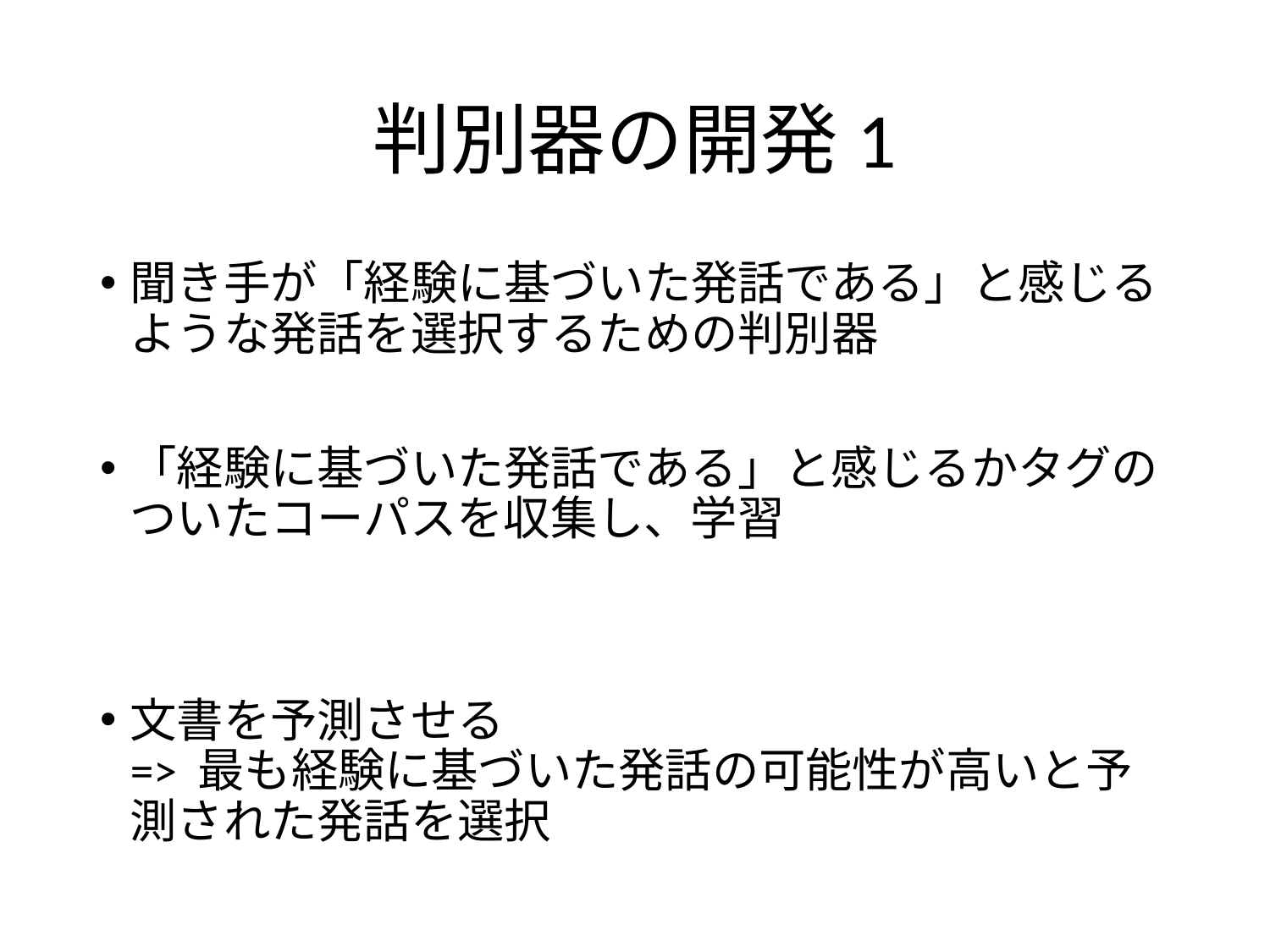

# 判別器の開発1
聞き手が「経験に基づいた発話である」と感じるような発話を選択するための判別器

「経験に基づいた発話である」と感じるかタグのついたコーパスを収集し、学習

文書を予測させる
=> 最も経験に基づいた発話の可能性が高いと予測された発話を選択